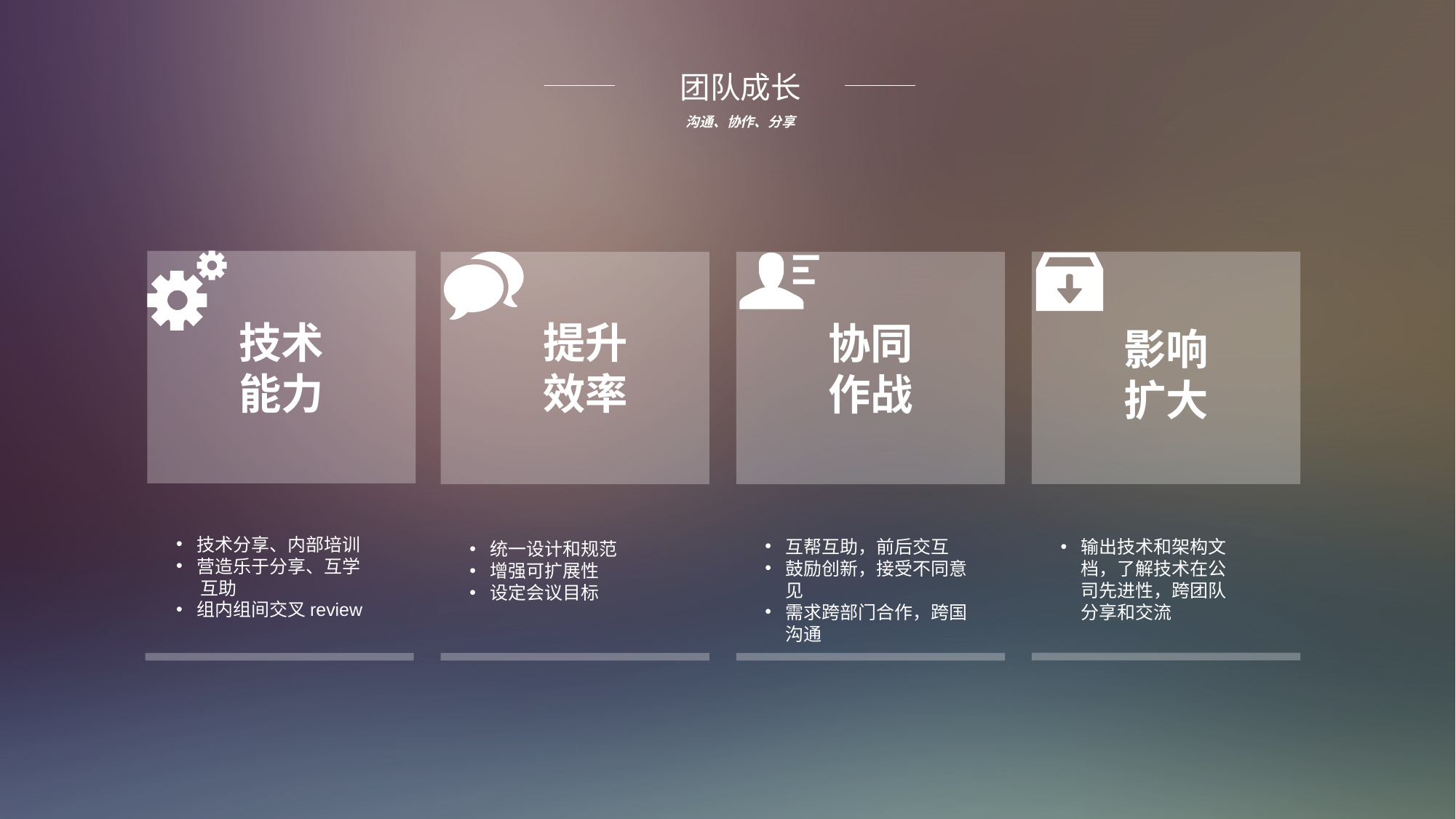

团队成长
沟通、协作、分享

技术
能力

协同
作战

提升
效率
影响
扩大

技术分享、内部培训
营造乐于分享、互学        互助
组内组间交叉review
互帮互助，前后交互
鼓励创新，接受不同意见
需求跨部门合作，跨国沟通
输出技术和架构文档，了解技术在公司先进性，跨团队分享和交流
统一设计和规范
增强可扩展性
设定会议目标